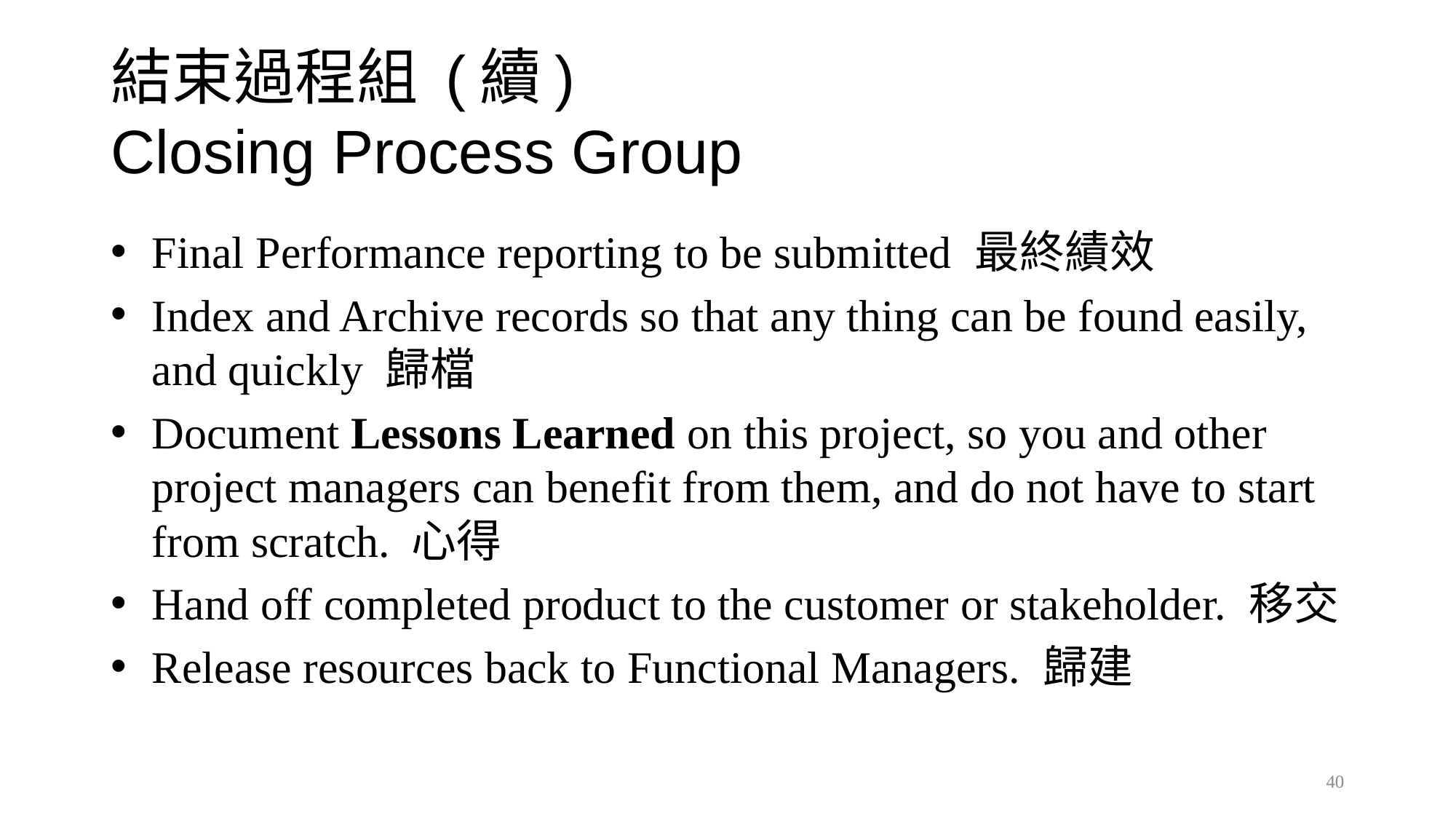

# 結束過程組 (續) Closing Process Group
Final Performance reporting to be submitted 最終績效
Index and Archive records so that any thing can be found easily, and quickly 歸檔
Document Lessons Learned on this project, so you and other project managers can benefit from them, and do not have to start from scratch. 心得
Hand off completed product to the customer or stakeholder. 移交
Release resources back to Functional Managers. 歸建
40